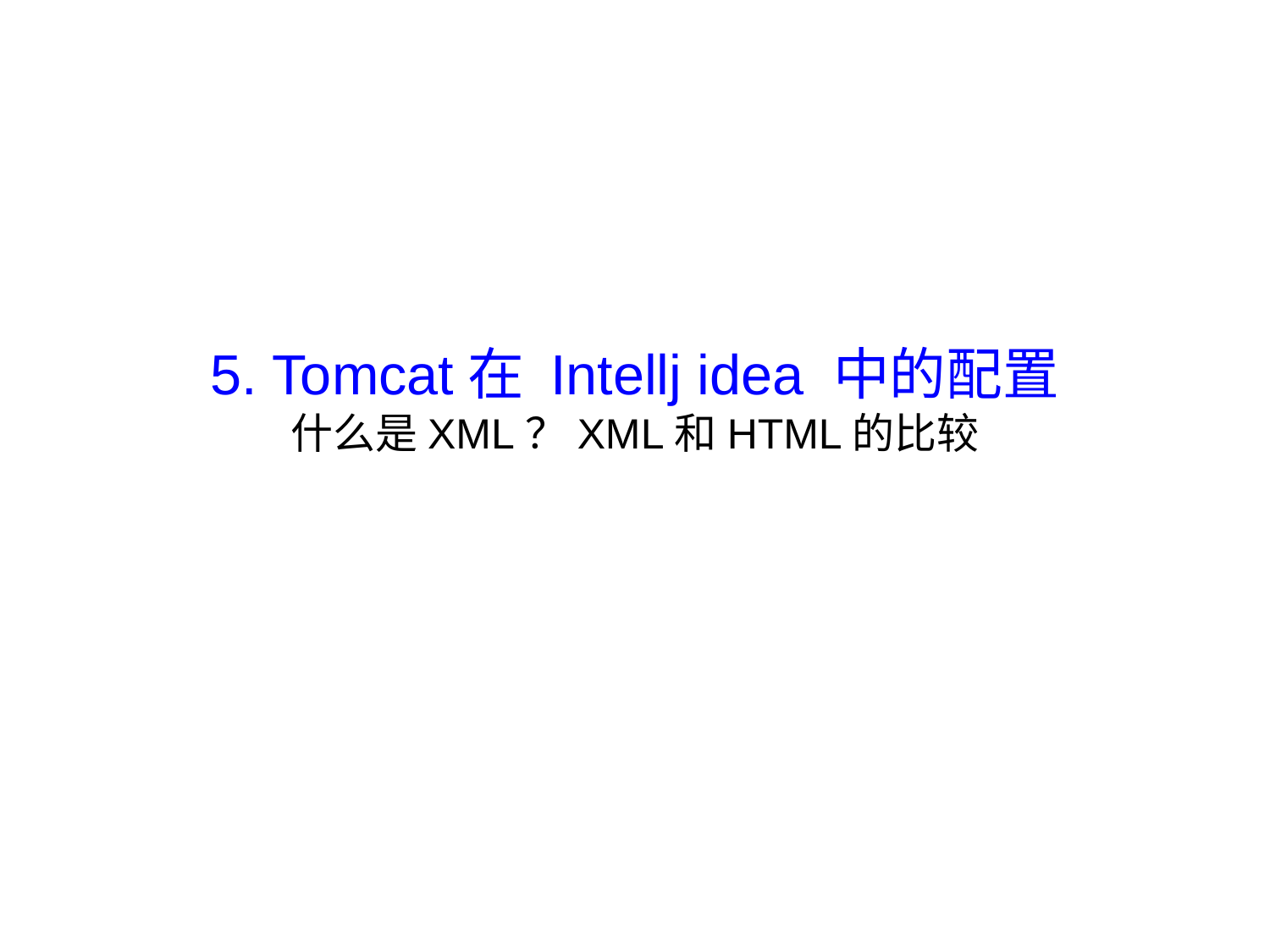

# 5. Tomcat在 Intellj idea 中的配置 什么是XML？XML和HTML的比较